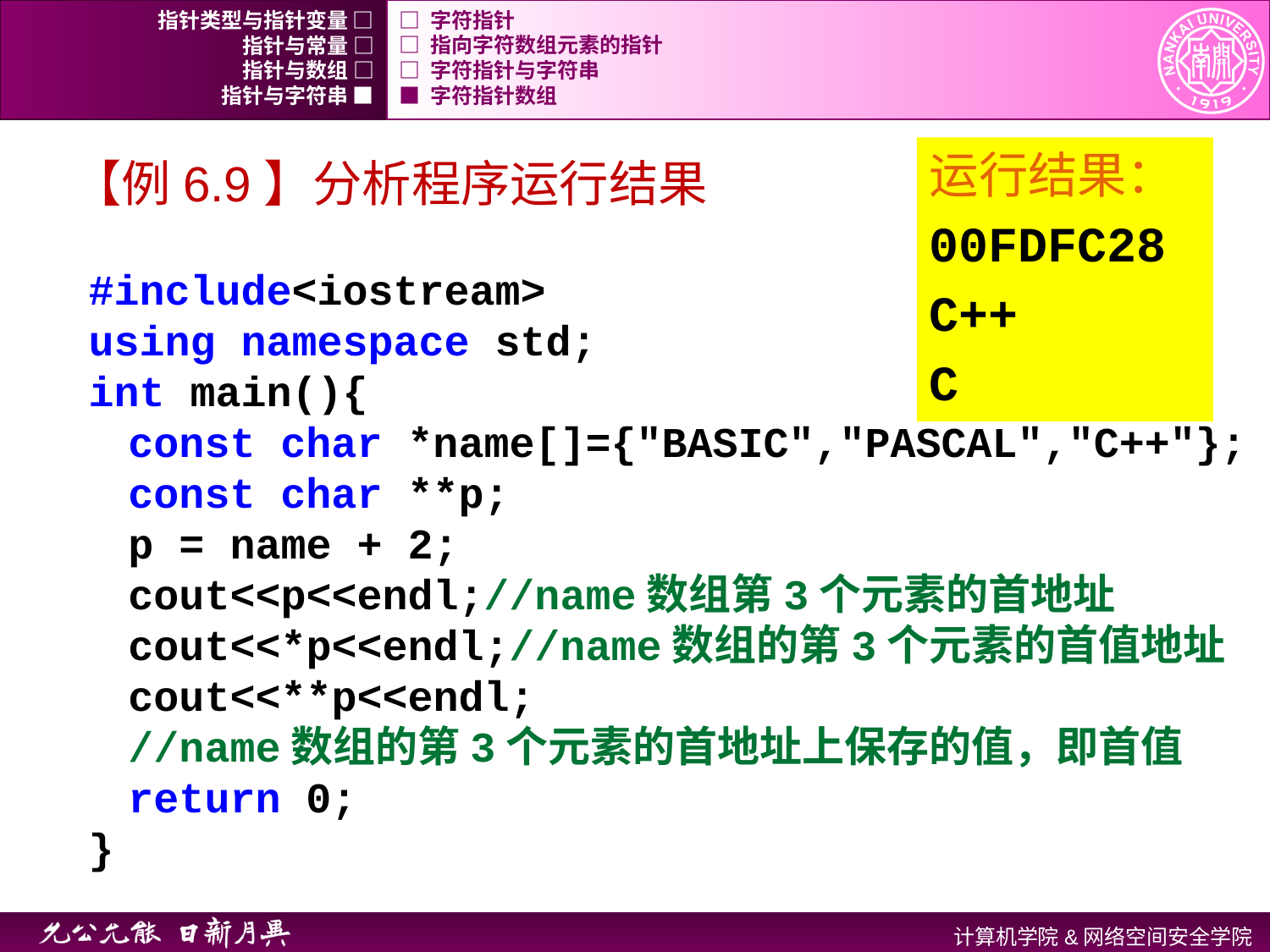

指针类型与指针变量 □
□ 字符指针
指针与常量 □
□ 指向字符数组元素的指针
指针与数组 □
□ 字符指针与字符串
指针与字符串 ■
■ 字符指针数组
运行结果：
00FDFC28
C++
C
【例6.9】分析程序运行结果

#include<iostream>
using namespace std;
int main(){
	const char *name[]={"BASIC","PASCAL","C++"};
	const char **p;
	p = name + 2;
	cout<<p<<endl;//name数组第3个元素的首地址
	cout<<*p<<endl;//name数组的第3个元素的首值地址
	cout<<**p<<endl;
	//name数组的第3个元素的首地址上保存的值，即首值
	return 0;
}